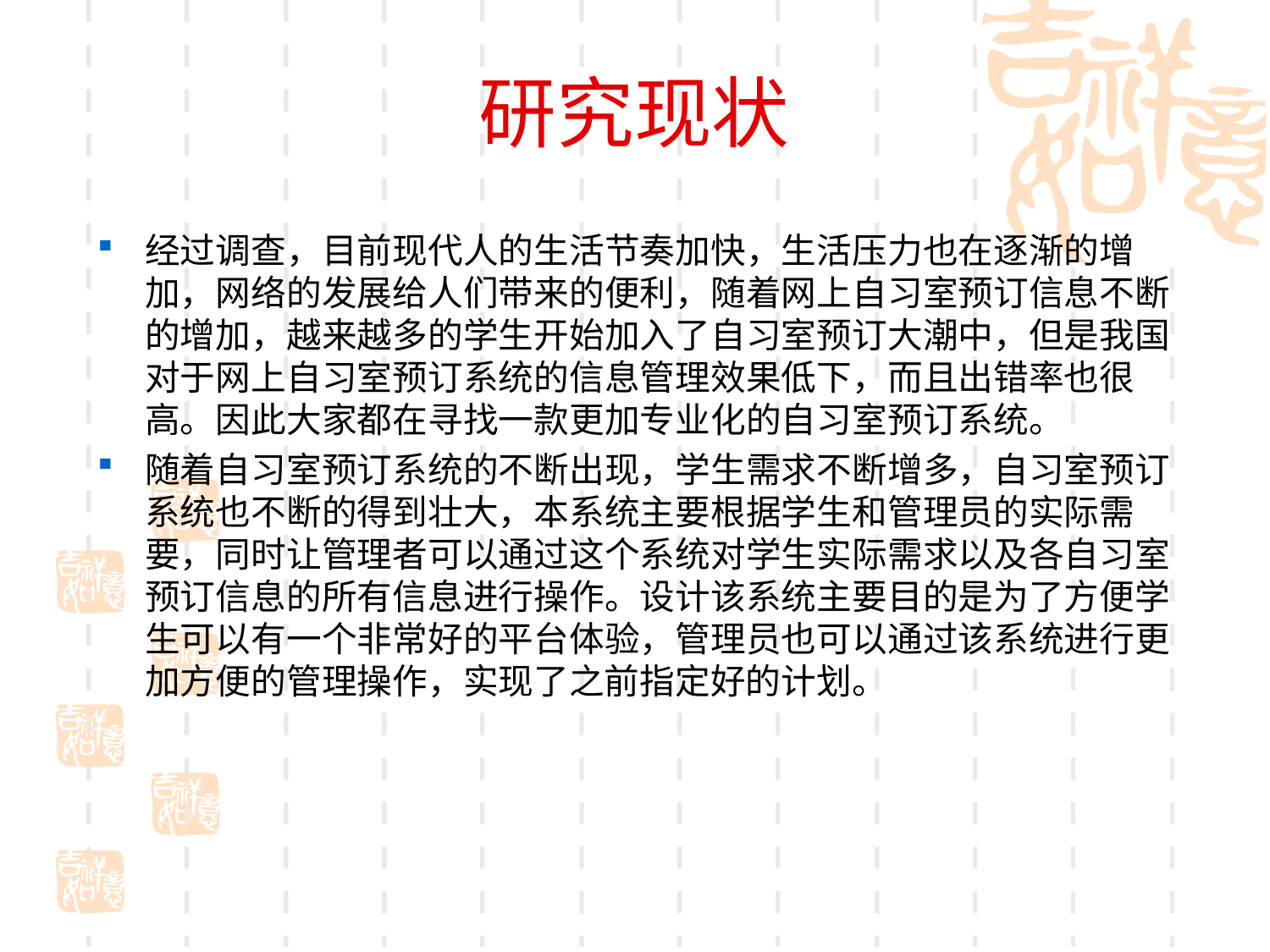

# 研究现状
经过调查，目前现代人的生活节奏加快，生活压力也在逐渐的增加，网络的发展给人们带来的便利，随着网上自习室预订信息不断的增加，越来越多的学生开始加入了自习室预订大潮中，但是我国对于网上自习室预订系统的信息管理效果低下，而且出错率也很高。因此大家都在寻找一款更加专业化的自习室预订系统。
随着自习室预订系统的不断出现，学生需求不断增多，自习室预订系统也不断的得到壮大，本系统主要根据学生和管理员的实际需要，同时让管理者可以通过这个系统对学生实际需求以及各自习室预订信息的所有信息进行操作。设计该系统主要目的是为了方便学生可以有一个非常好的平台体验，管理员也可以通过该系统进行更加方便的管理操作，实现了之前指定好的计划。